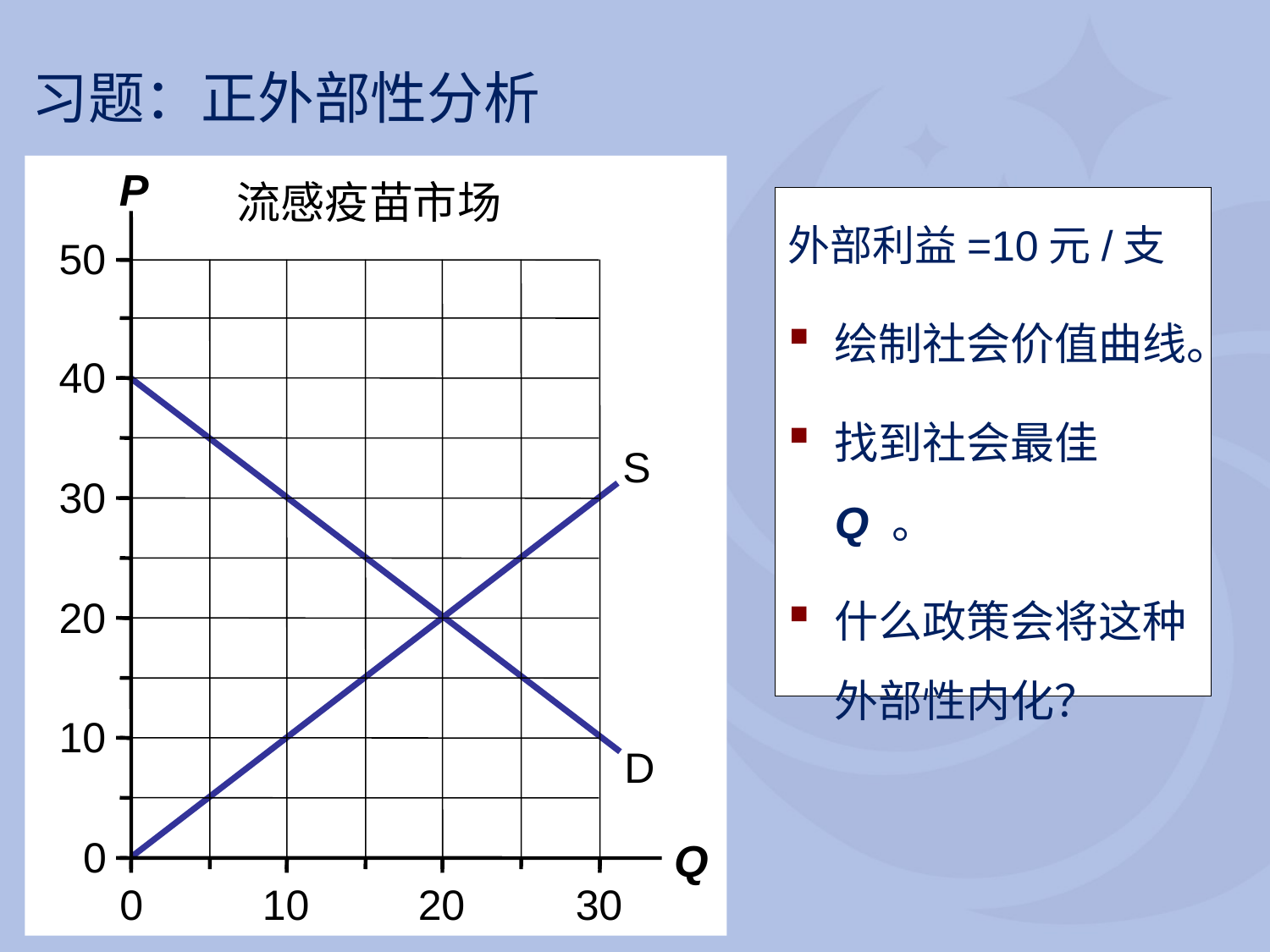

# 习题：正外部性分析

P

50

40

30

20

10

Q
0

0
10
20
30

流感疫苗市场
外部利益=10元/支
绘制社会价值曲线。
找到社会最佳Q 。
什么政策会将这种外部性内化？

S

D